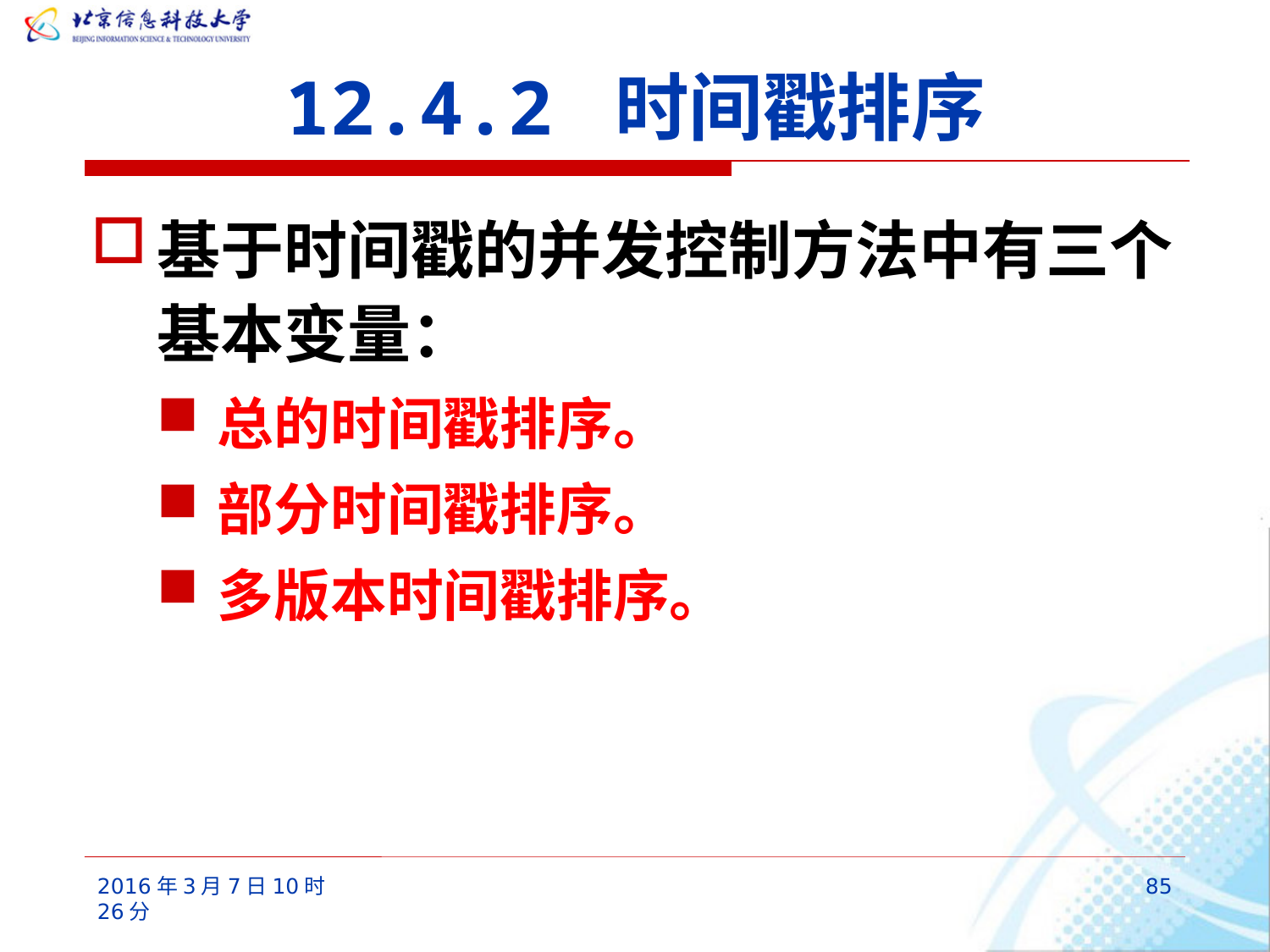

# 12.4.2 时间戳排序
基于时间戳的并发控制方法中有三个基本变量：
总的时间戳排序。
部分时间戳排序。
多版本时间戳排序。
2016年3月7日10时26分
85